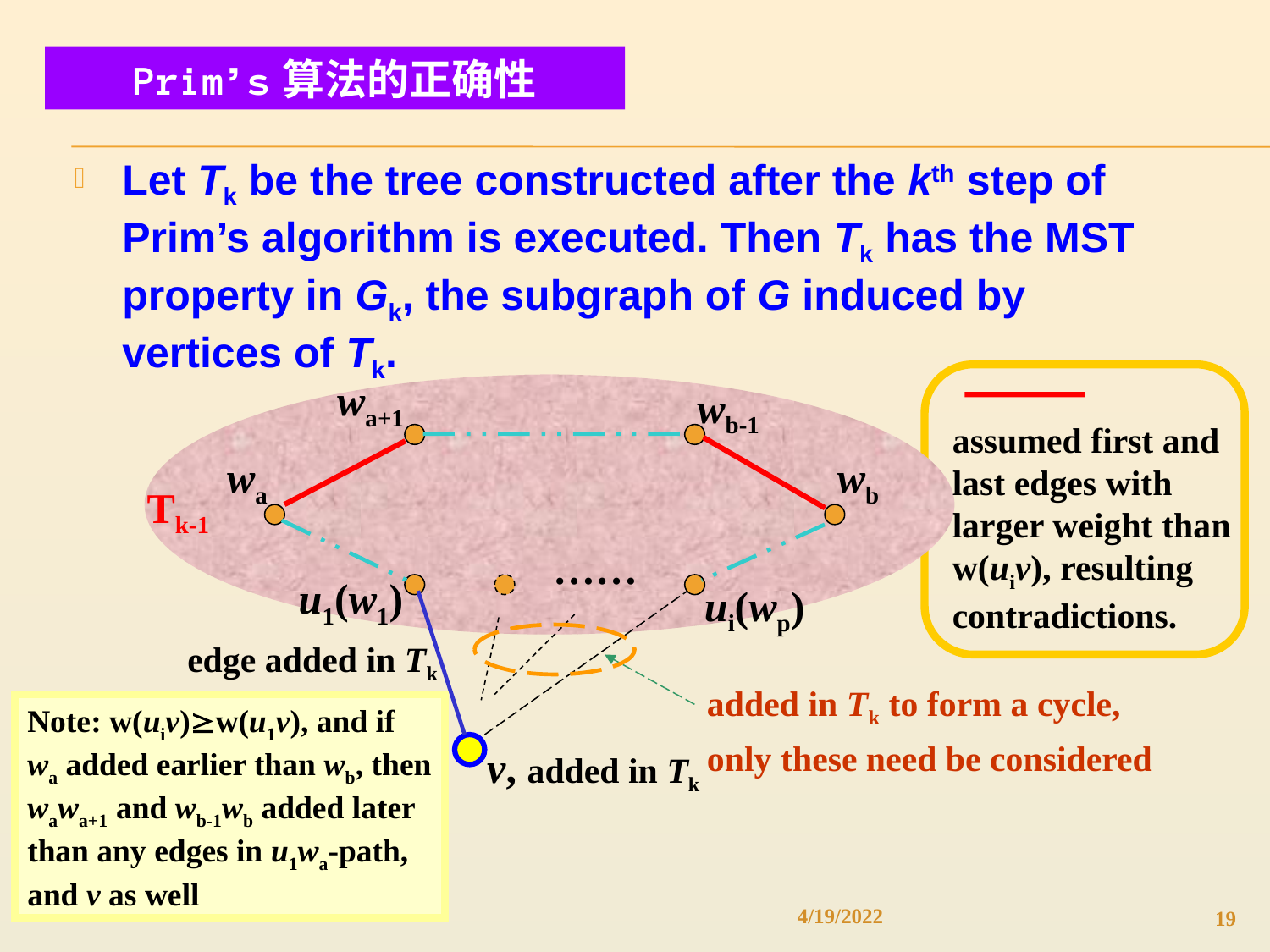

Prim’s算法的正确性
Let Tk be the tree constructed after the kth step of Prim’s algorithm is executed. Then Tk has the MST property in Gk, the subgraph of G induced by vertices of Tk.

wa+1

wb-1

assumed first and last edges with larger weight than w(uiv), resulting contradictions.

wa
wb
Tk-1

……
u1(w1)
ui(wp)

edge added in Tk

added in Tk to form a cycle,
only these need be considered
Note: w(uiv)≥w(u1v), and if wa added earlier than wb, then wawa+1 and wb-1wb added later than any edges in u1wa-path, and v as well

v, added in Tk
4/19/2022
19